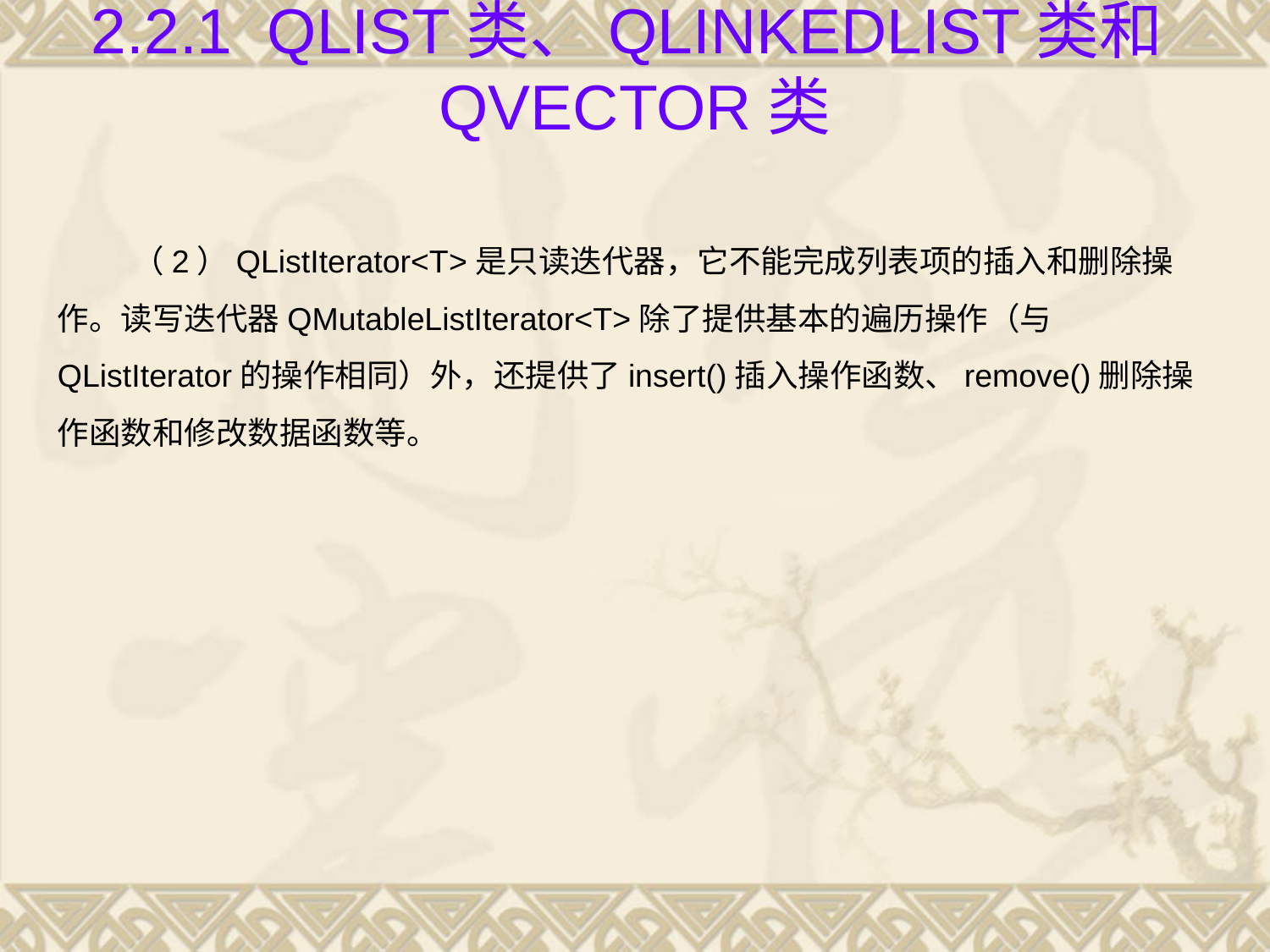

# 2.2.1  QList类、QLinkedList类和QVector类
（2）QListIterator<T>是只读迭代器，它不能完成列表项的插入和删除操作。读写迭代器QMutableListIterator<T>除了提供基本的遍历操作（与QListIterator的操作相同）外，还提供了insert()插入操作函数、remove()删除操作函数和修改数据函数等。